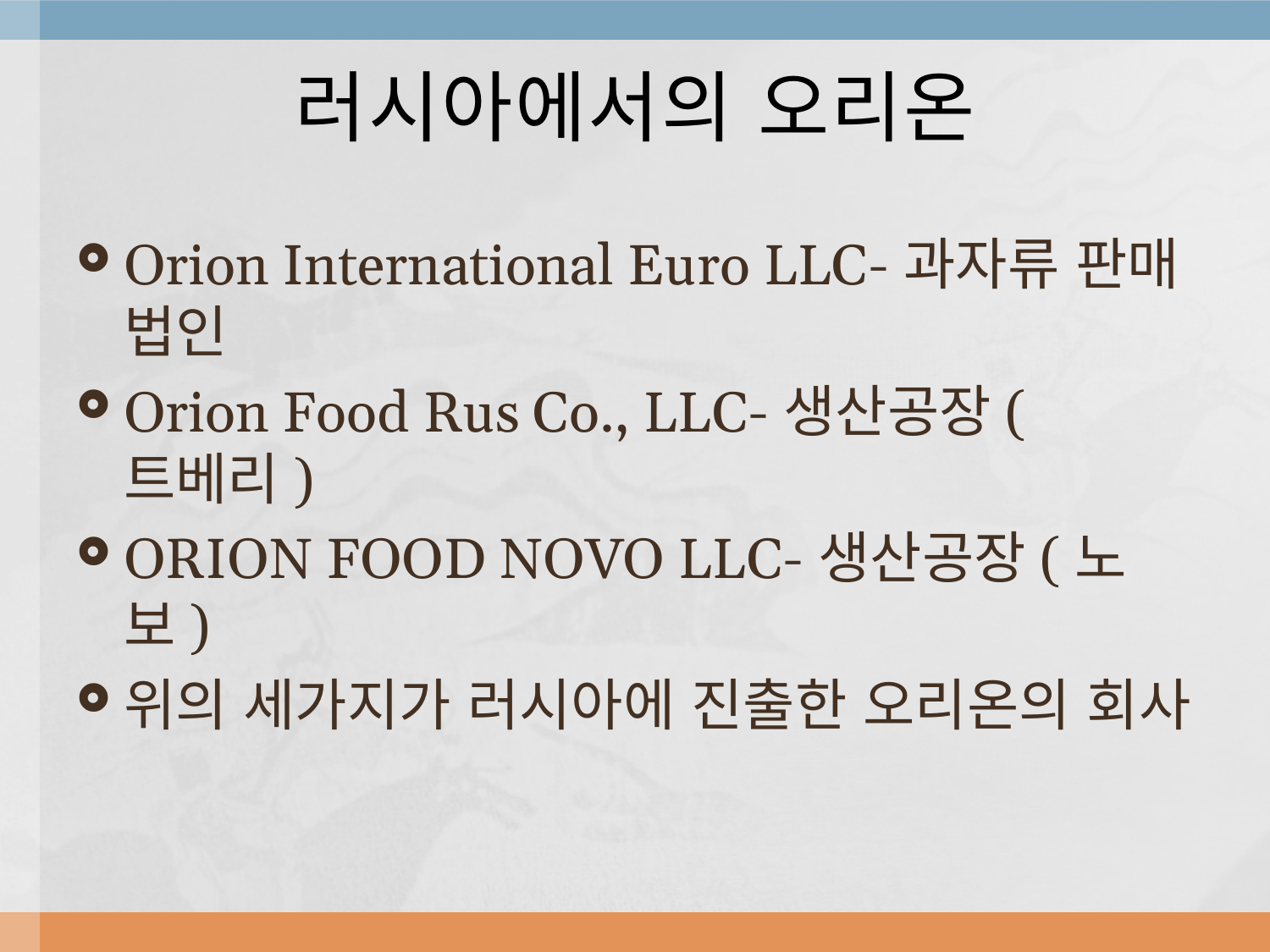

# 러시아에서의 오리온
Orion International Euro LLC-과자류 판매 법인
Orion Food Rus Co., LLC-생산공장(트베리)
ORION FOOD NOVO LLC-생산공장(노보)
위의 세가지가 러시아에 진출한 오리온의 회사